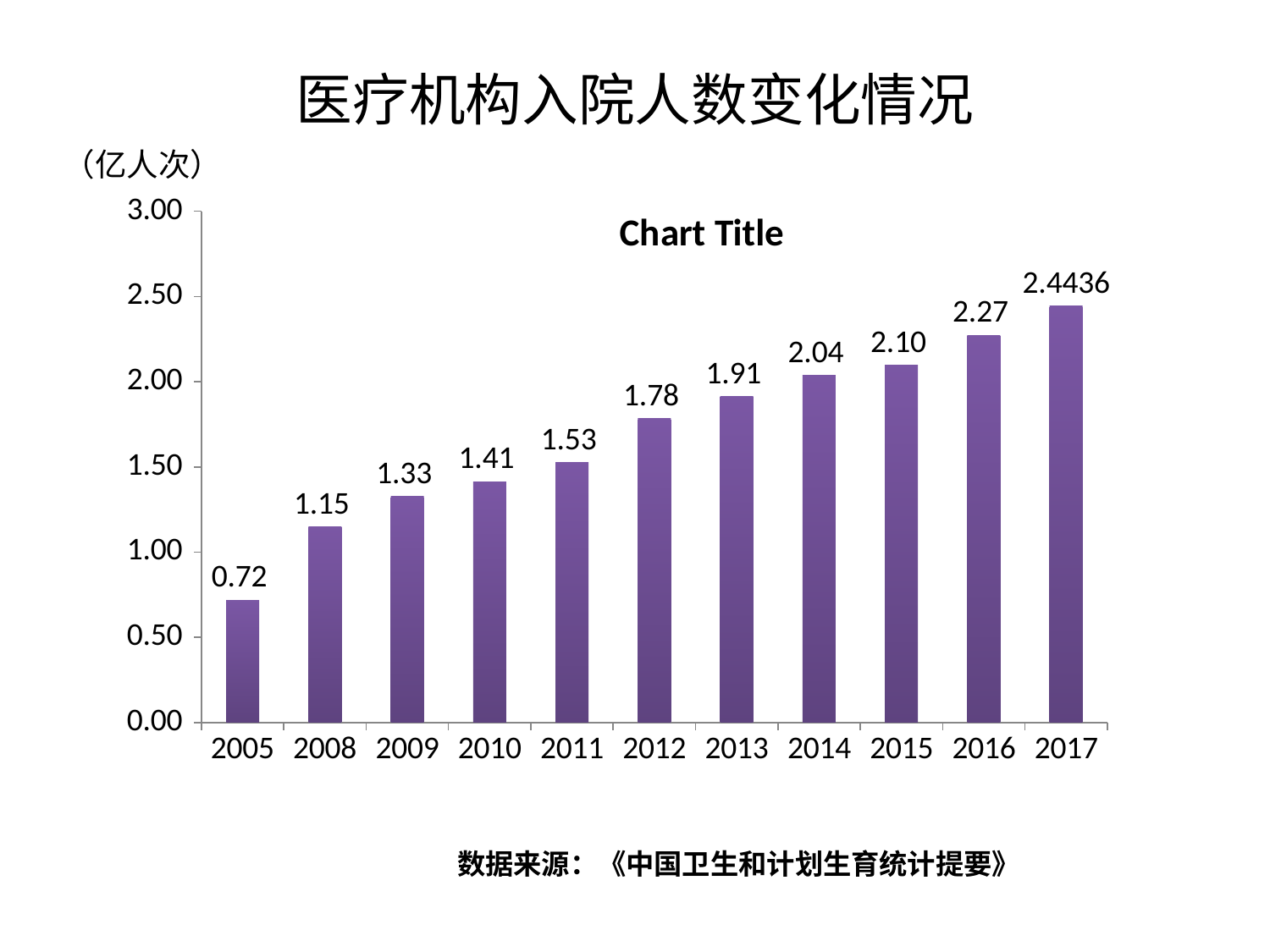

# 医疗机构入院人数变化情况
（亿人次）

### Chart:

| Category |  |
|---|---|
| 2005 | 0.7184 |
| 2008 | 1.1483 |
| 2009 | 1.3256 |
| 2010 | 1.4138 |
| 2011 | 1.5265 |
| 2012 | 1.784 |
| 2013 | 1.912 |
| 2014 | 2.0366 |
| 2015 | 2.0955 |
| 2016 | 2.2728 |
| 2017 | 2.4436 |
数据来源：《中国卫生和计划生育统计提要》